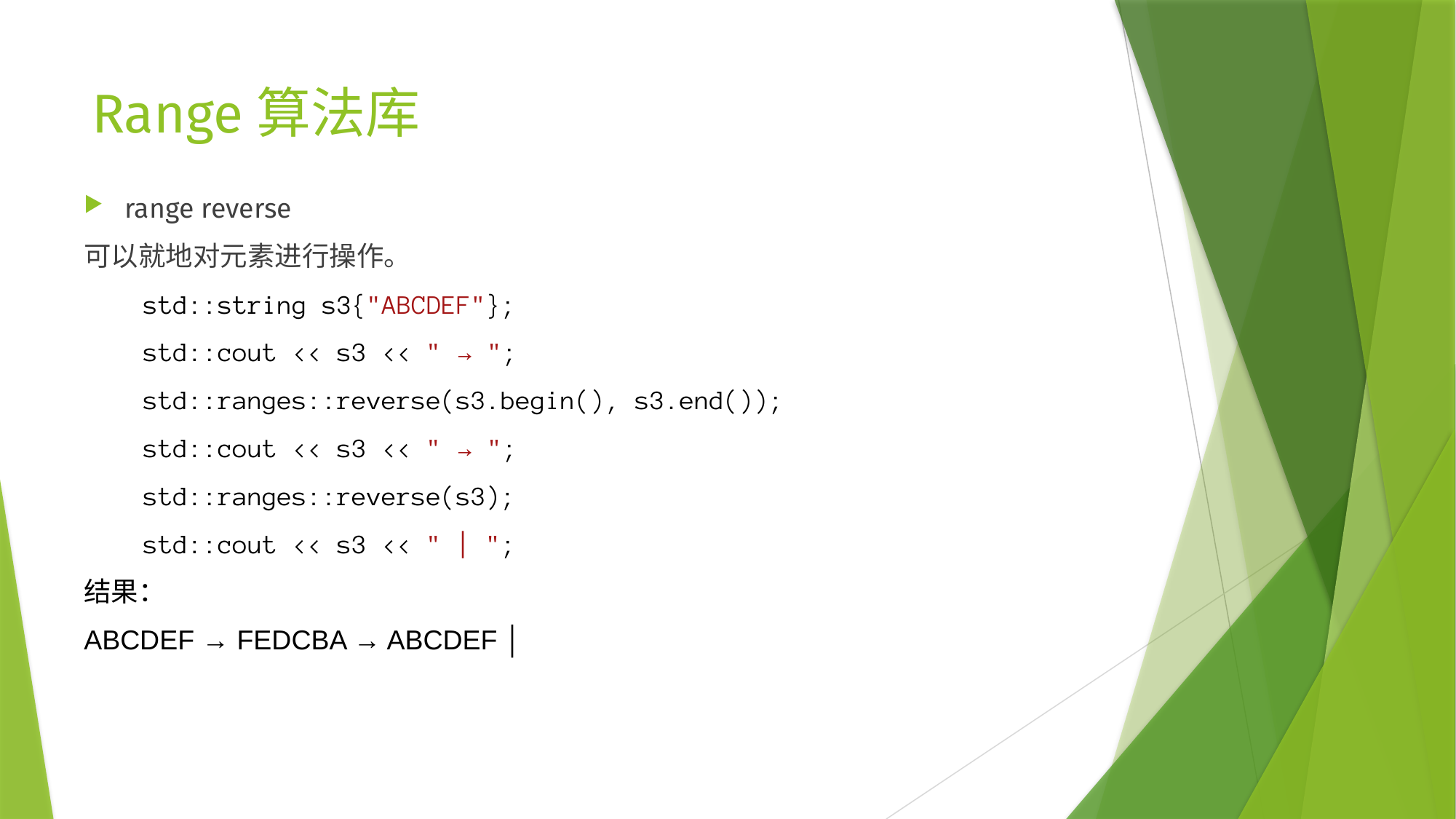

# Range算法库
range reverse
可以就地对元素进行操作。
    std::string s3{"ABCDEF"};
    std::cout << s3 << " → ";
    std::ranges::reverse(s3.begin(), s3.end());
    std::cout << s3 << " → ";
    std::ranges::reverse(s3);
    std::cout << s3 << " │ ";
结果：
ABCDEF → FEDCBA → ABCDEF │